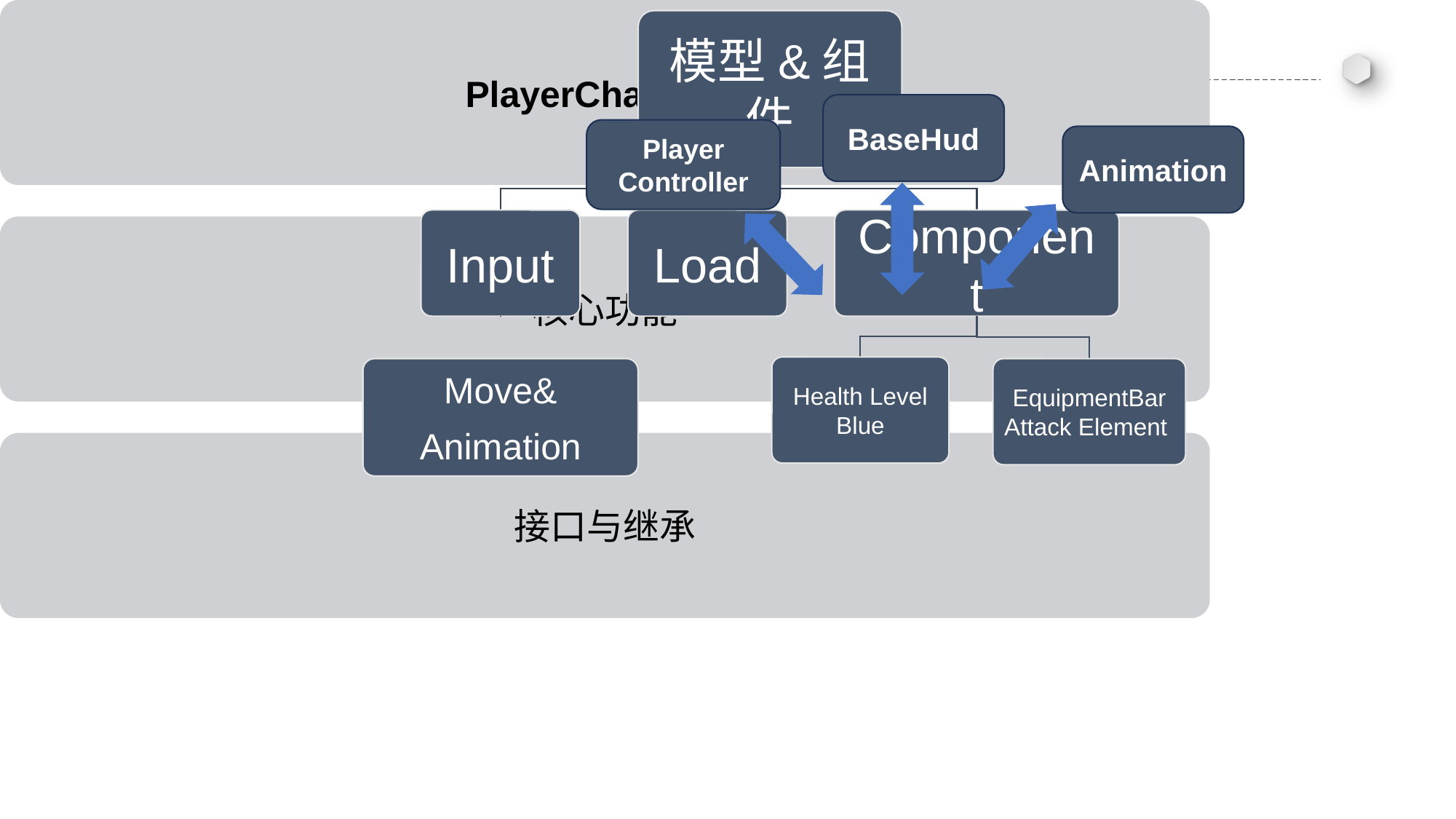

C++类的设计——PlayerCharacter

BaseHud
Player
Controller
Animation
PlayerCharacter
核心功能
接口与继承
模型&组件
Input
Move&
Animation
Load
Component
Health Level Blue
EquipmentBar Attack Element